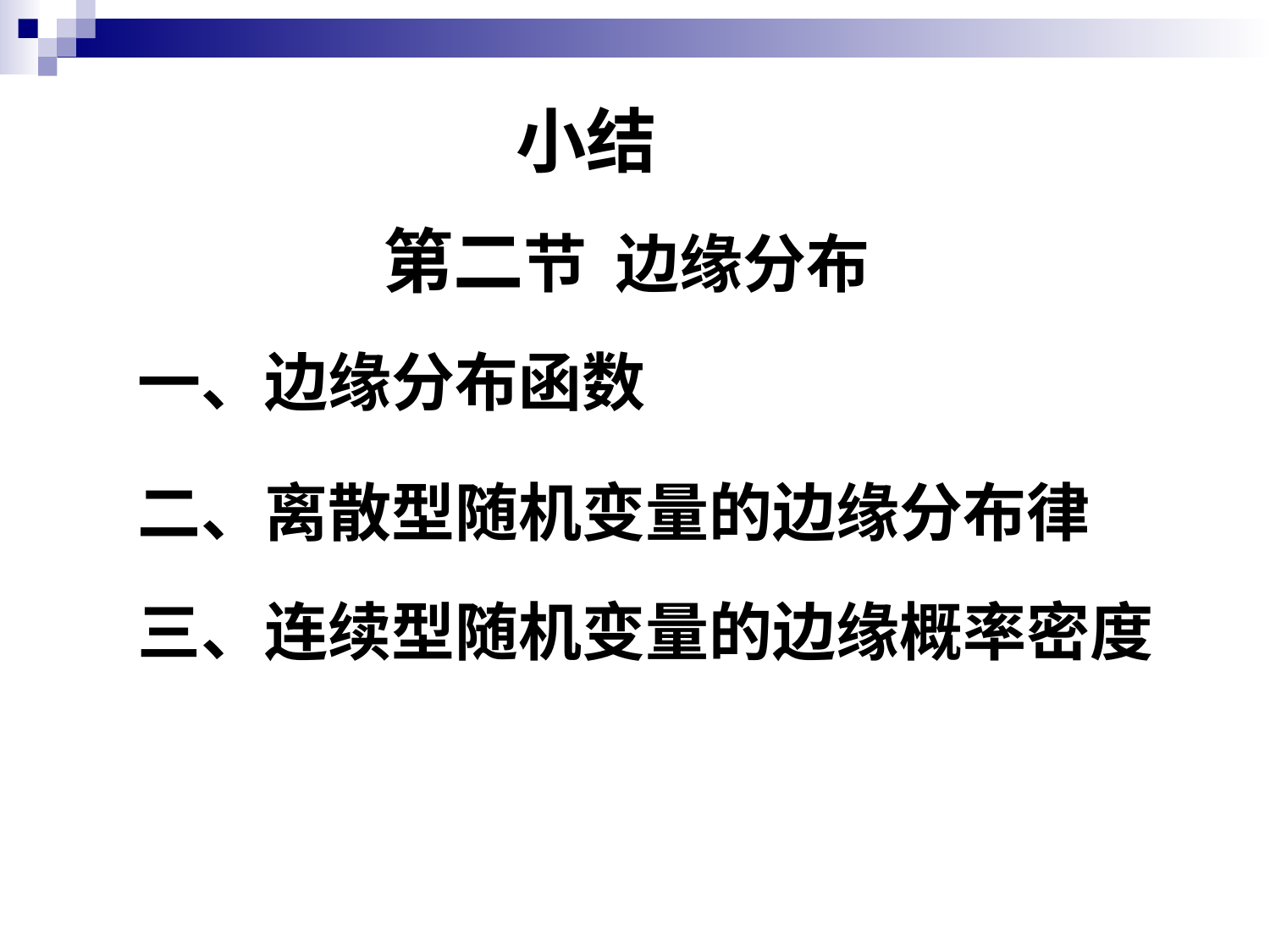

小结
# 第二节  边缘分布
一、边缘分布函数
二、离散型随机变量的边缘分布律
三、连续型随机变量的边缘概率密度